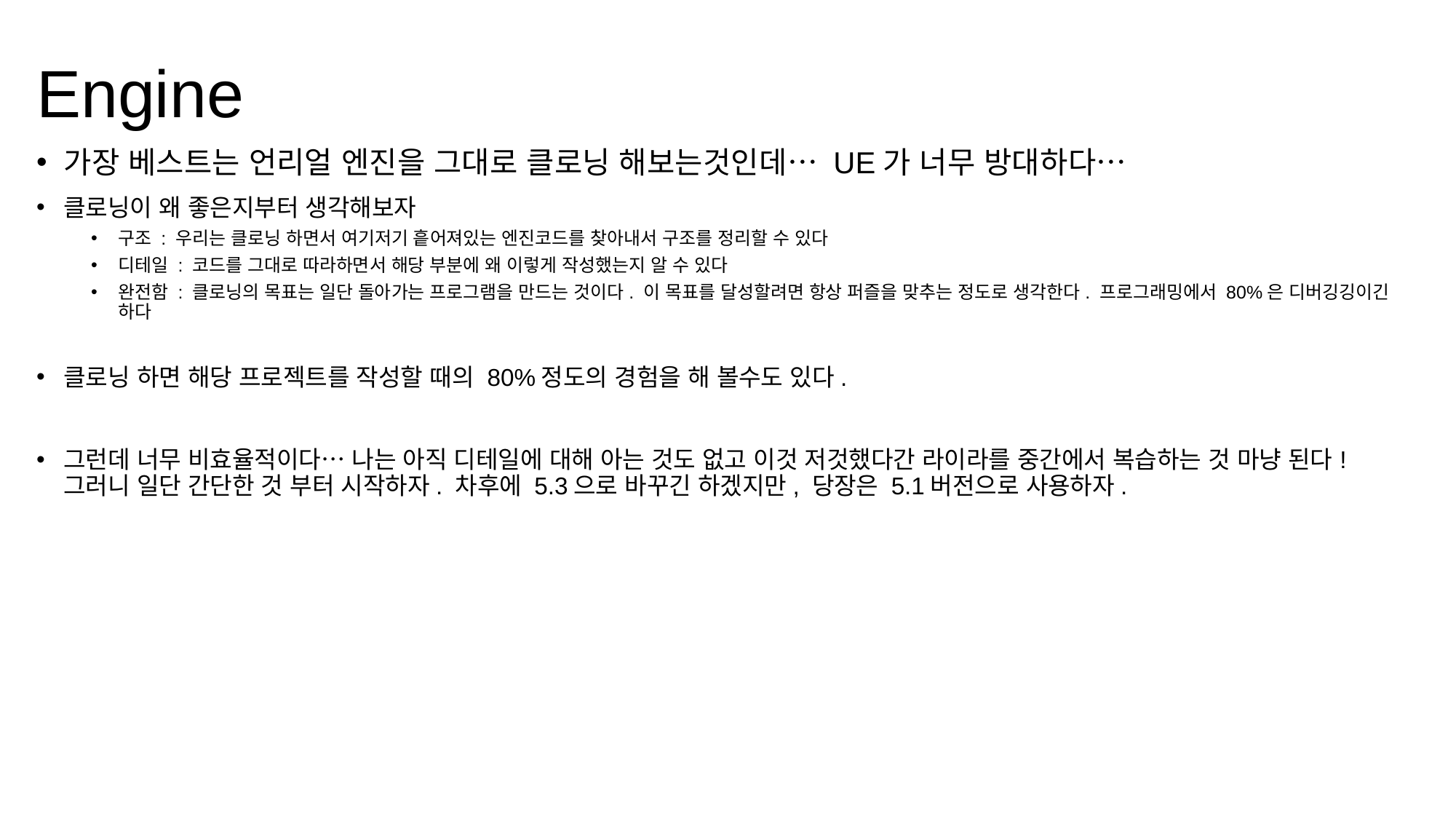

Engine
가장 베스트는 언리얼 엔진을 그대로 클로닝 해보는것인데… UE가 너무 방대하다…
클로닝이 왜 좋은지부터 생각해보자
구조 : 우리는 클로닝 하면서 여기저기 흩어져있는 엔진코드를 찾아내서 구조를 정리할 수 있다
디테일 : 코드를 그대로 따라하면서 해당 부분에 왜 이렇게 작성했는지 알 수 있다
완전함 : 클로닝의 목표는 일단 돌아가는 프로그램을 만드는 것이다. 이 목표를 달성할려면 항상 퍼즐을 맞추는 정도로 생각한다. 프로그래밍에서 80%은 디버깅깅이긴 하다

클로닝 하면 해당 프로젝트를 작성할 때의 80%정도의 경험을 해 볼수도 있다.

그런데 너무 비효율적이다… 나는 아직 디테일에 대해 아는 것도 없고 이것 저것했다간 라이라를 중간에서 복습하는 것 마냥 된다! 그러니 일단 간단한 것 부터 시작하자. 차후에 5.3으로 바꾸긴 하겠지만, 당장은 5.1버전으로 사용하자.